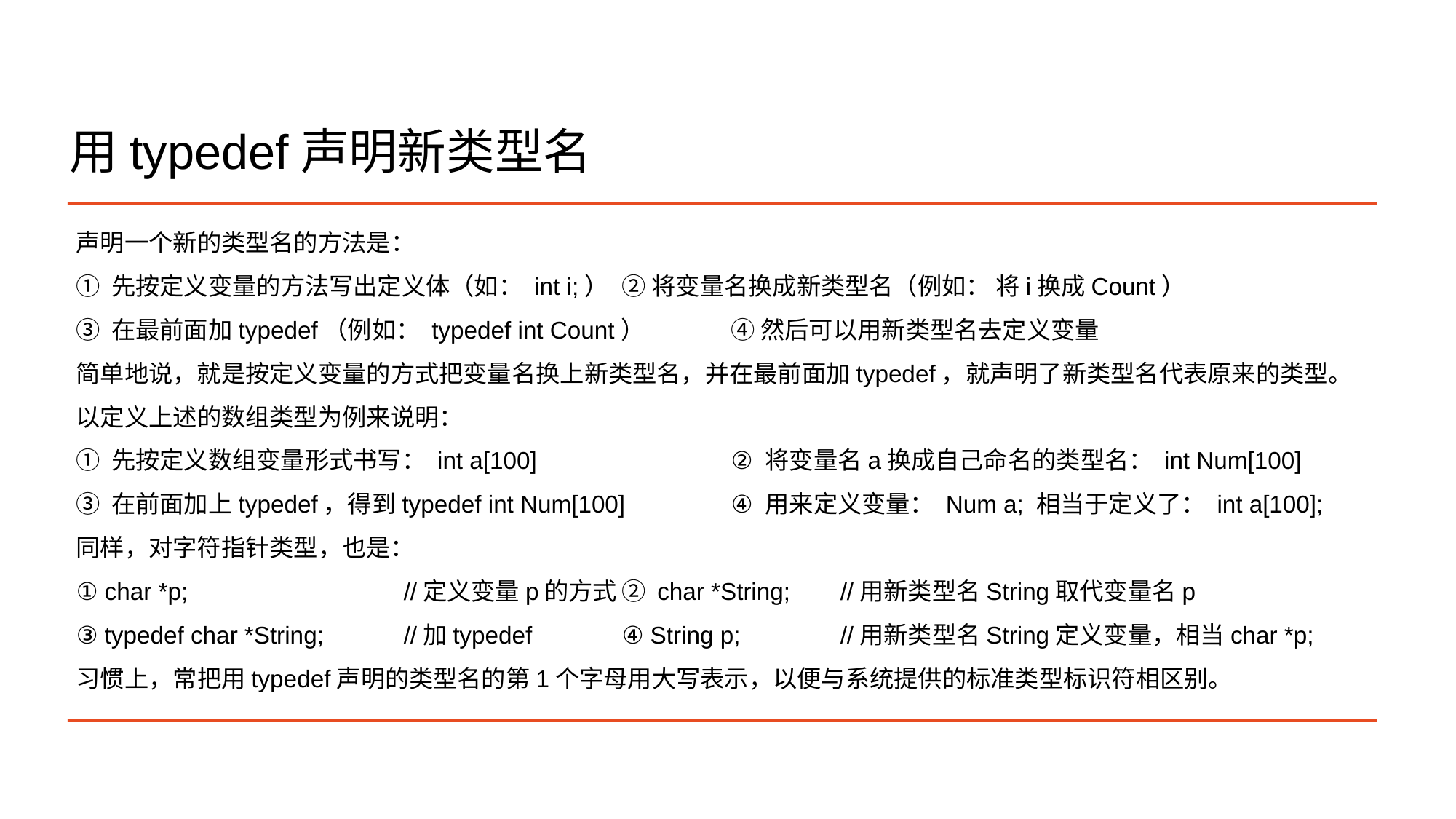

# 用typedef声明新类型名
声明一个新的类型名的方法是：
① 先按定义变量的方法写出定义体（如： int i;）	② 将变量名换成新类型名（例如： 将i换成Count）
③ 在最前面加typedef（例如： typedef int Count）	④ 然后可以用新类型名去定义变量
简单地说，就是按定义变量的方式把变量名换上新类型名，并在最前面加typedef，就声明了新类型名代表原来的类型。
以定义上述的数组类型为例来说明：
① 先按定义数组变量形式书写： int a[100]		② 将变量名a换成自己命名的类型名： int Num[100]
③ 在前面加上typedef，得到typedef int Num[100]	④ 用来定义变量： Num a; 相当于定义了： int a[100];
同样，对字符指针类型，也是：
① char *p;		//定义变量p的方式	② char *String;	//用新类型名String取代变量名p
③ typedef char *String;	//加typedef	④ String p;	//用新类型名String定义变量，相当char *p;
习惯上，常把用typedef声明的类型名的第1个字母用大写表示，以便与系统提供的标准类型标识符相区别。